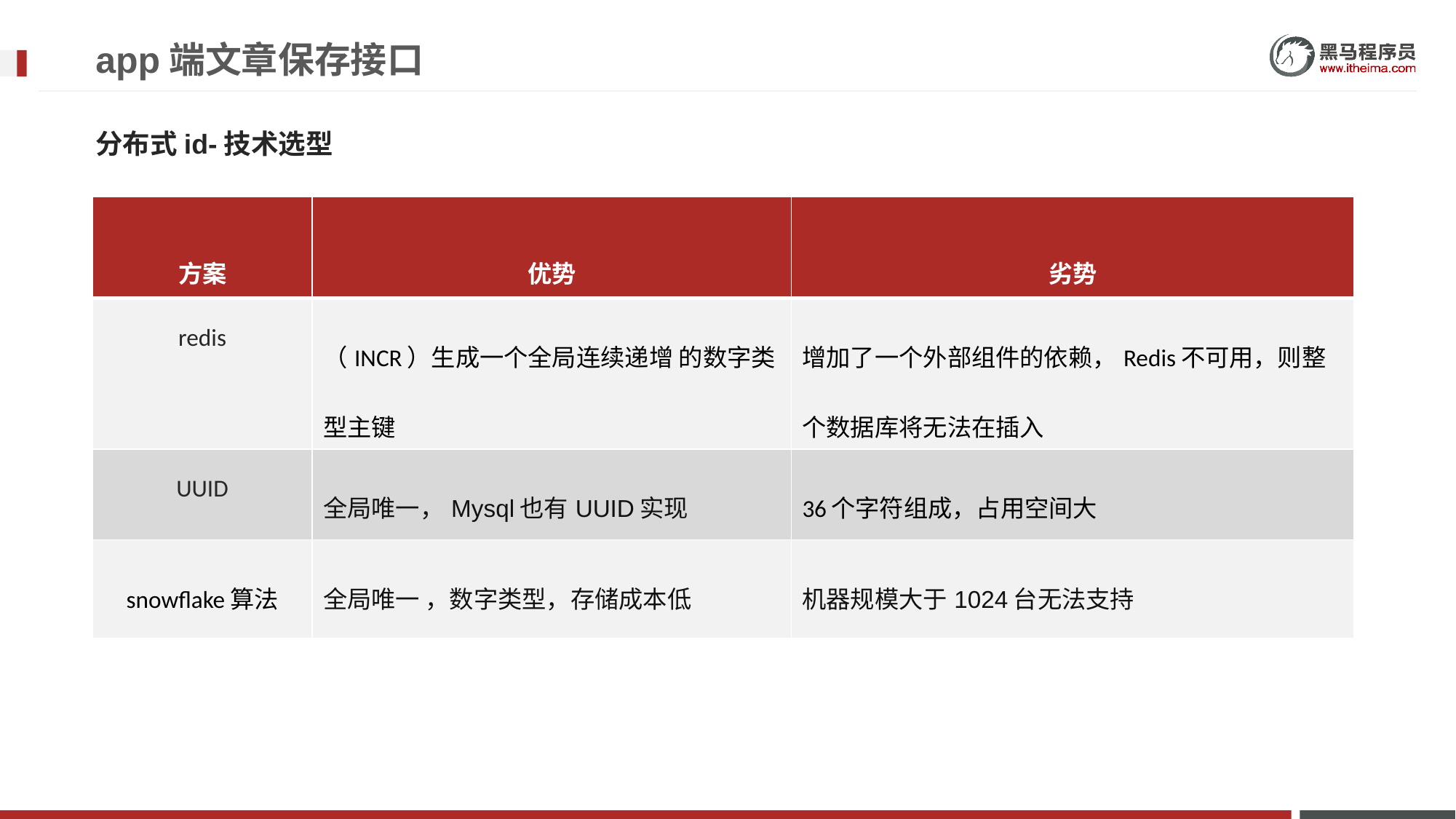

# app端文章保存接口
分布式id-技术选型
| 方案 | 优势 | 劣势 |
| --- | --- | --- |
| redis | （INCR）生成一个全局连续递增 的数字类型主键 | 增加了一个外部组件的依赖，Redis不可用，则整个数据库将无法在插入 |
| UUID | 全局唯一，Mysql也有UUID实现 | 36个字符组成，占用空间大 |
| snowflake算法 | 全局唯一 ，数字类型，存储成本低 | 机器规模大于1024台无法支持 |